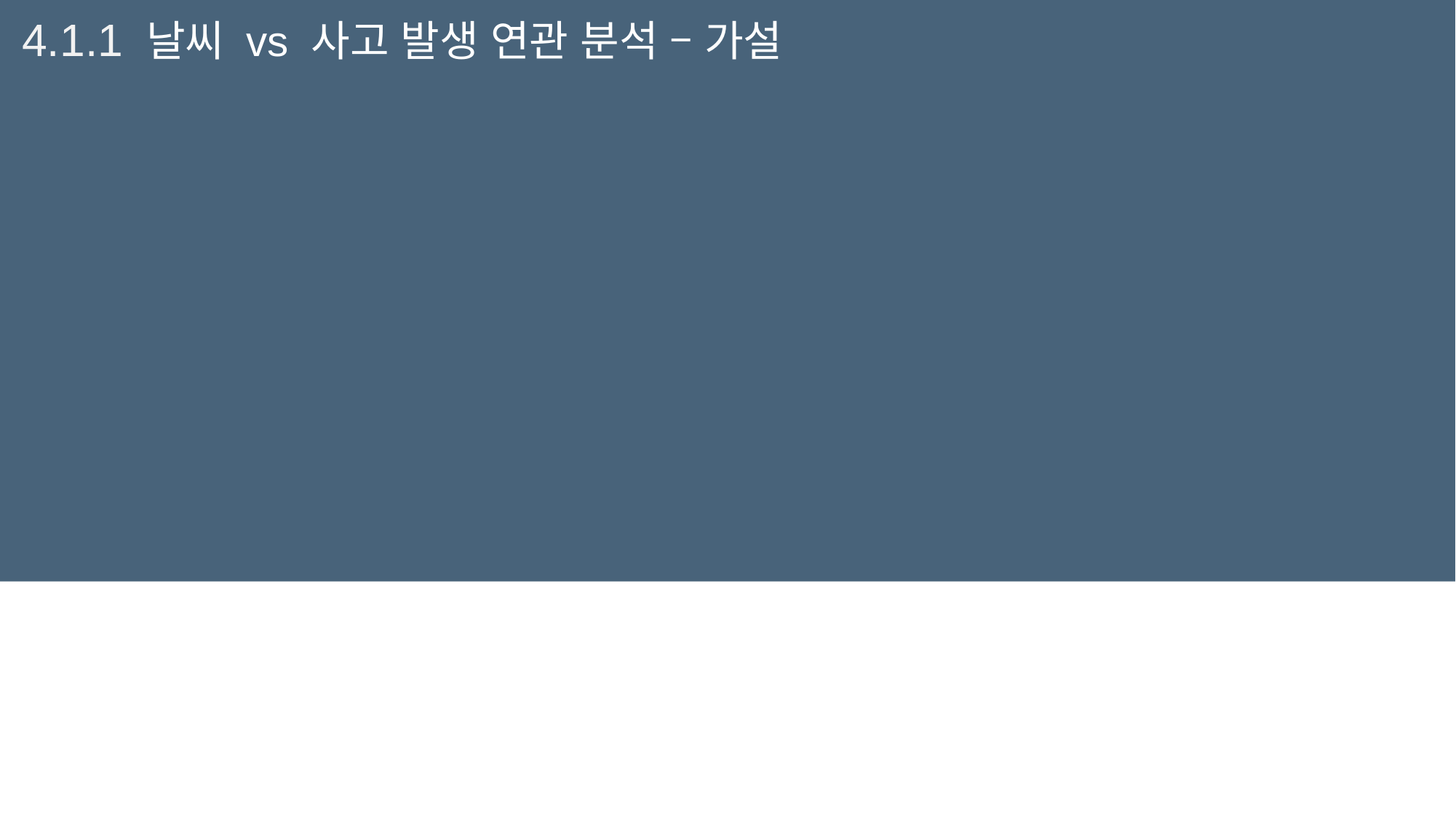

4.1.1 날씨 vs 사고 발생 연관 분석 – 가설